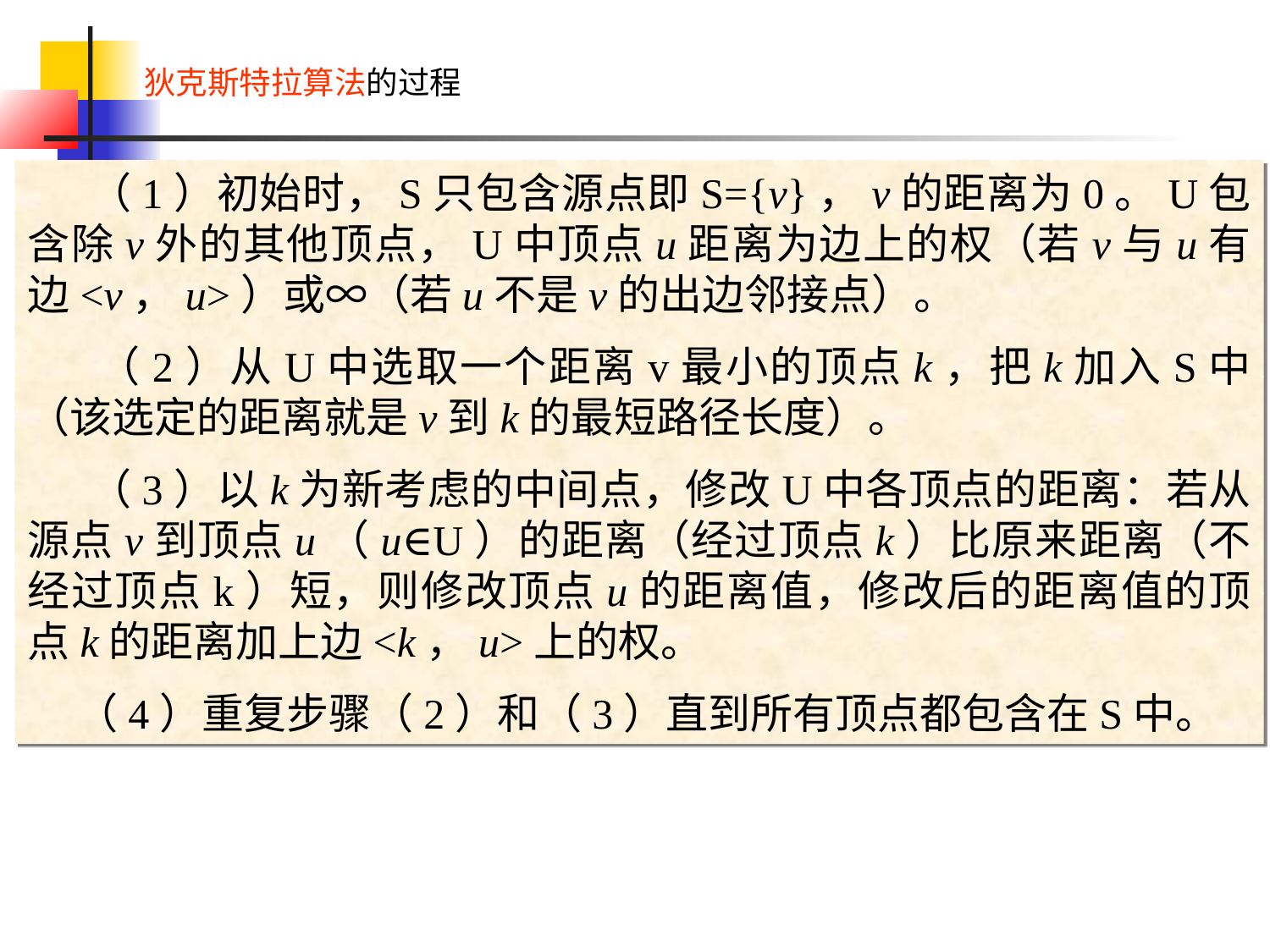

狄克斯特拉算法的过程
     （1）初始时，S只包含源点即S={v}，v的距离为0。U包含除v外的其他顶点，U中顶点u距离为边上的权（若v与u有边<v，u>）或∞（若u不是v的出边邻接点）。
     （2）从U中选取一个距离v最小的顶点k，把k加入S中（该选定的距离就是v到k的最短路径长度）。
     （3）以k为新考虑的中间点，修改U中各顶点的距离：若从源点v到顶点u（u∈U）的距离（经过顶点k）比原来距离（不经过顶点k）短，则修改顶点u的距离值，修改后的距离值的顶点k的距离加上边<k，u>上的权。
    （4）重复步骤（2）和（3）直到所有顶点都包含在S中。